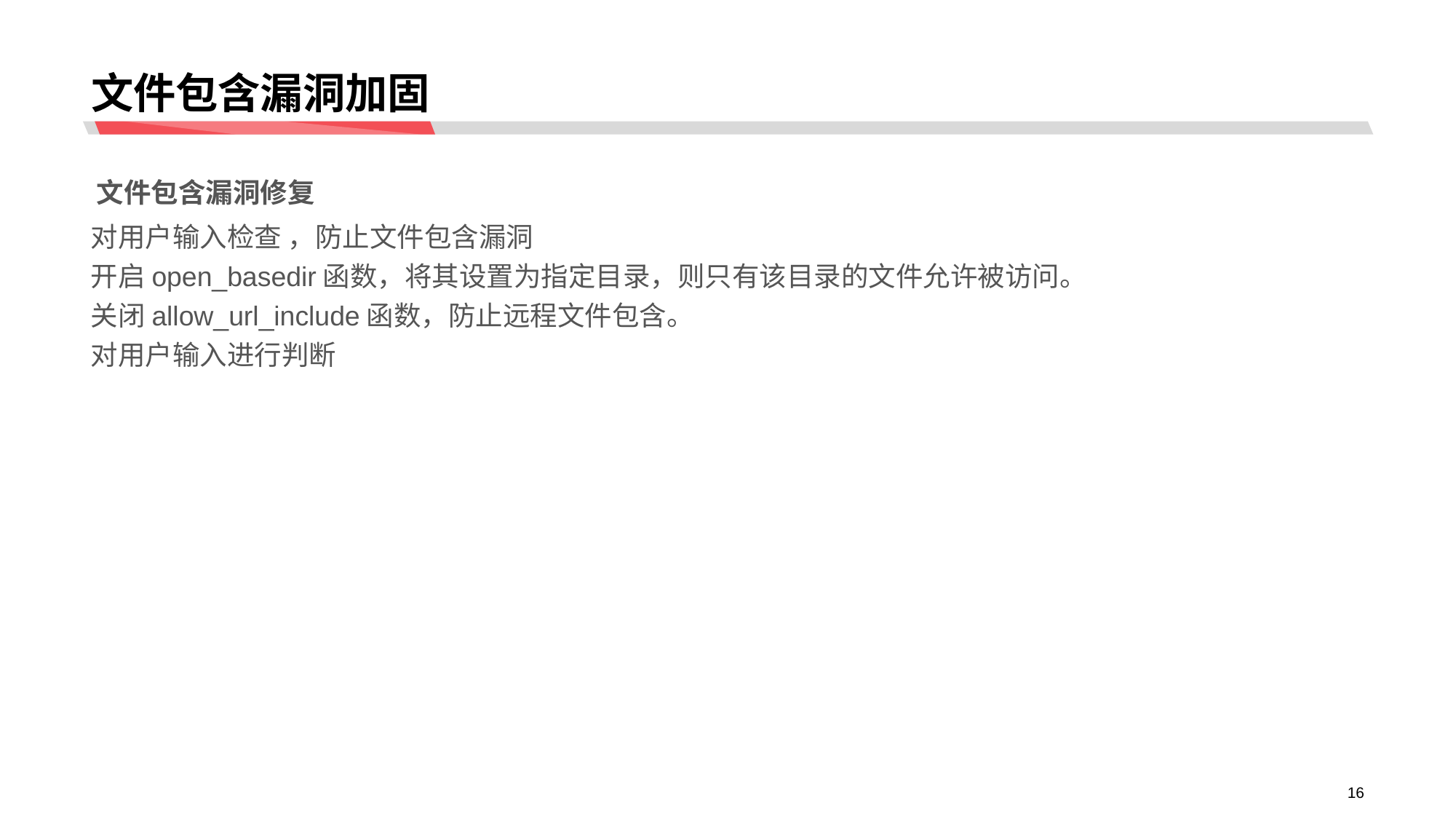

# 文件包含漏洞加固
文件包含漏洞修复
对用户输入检查 ，防止文件包含漏洞
开启open_basedir函数，将其设置为指定目录，则只有该目录的文件允许被访问。
关闭allow_url_include函数，防止远程文件包含。
对用户输入进行判断
16